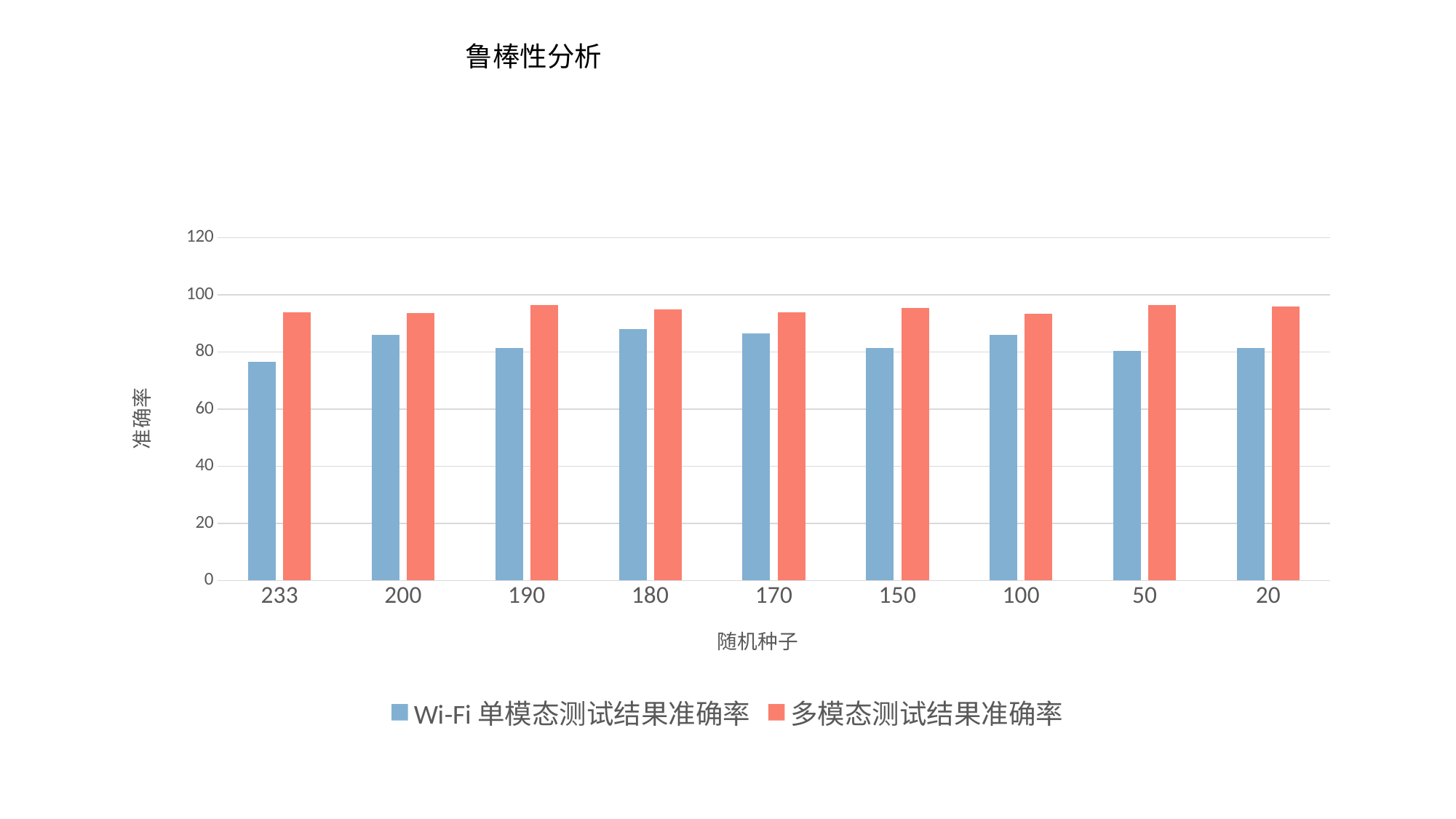

鲁棒性分析

### Chart

| Category | Wi-Fi单模态测试结果准确率 | 多模态测试结果准确率 |
|---|---|---|
| 233 | 76.562 | 93.75 |
| 200 | 85.938 | 93.705 |
| 190 | 81.25 | 96.354 |
| 180 | 88.021 | 94.792 |
| 170 | 86.458 | 93.75 |
| 150 | 81.25 | 95.312 |
| 100 | 85.833 | 93.229 |
| 50 | 80.438 | 96.354 |
| 20 | 81.25 | 95.833 |